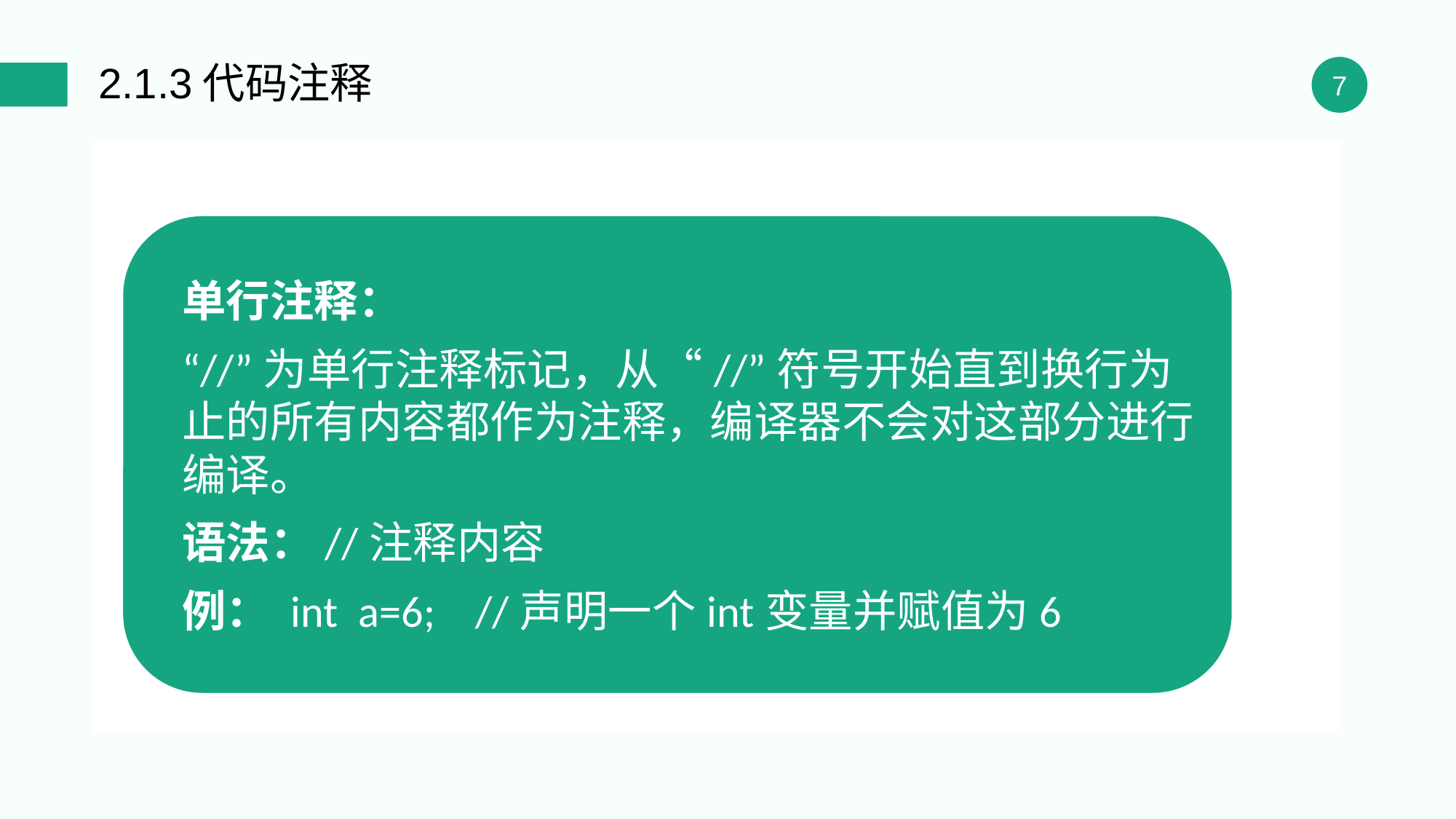

2.1.3代码注释

单行注释：
“//”为单行注释标记，从“//”符号开始直到换行为止的所有内容都作为注释，编译器不会对这部分进行编译。
语法：//注释内容
例： int  a=6;    //声明一个int变量并赋值为6